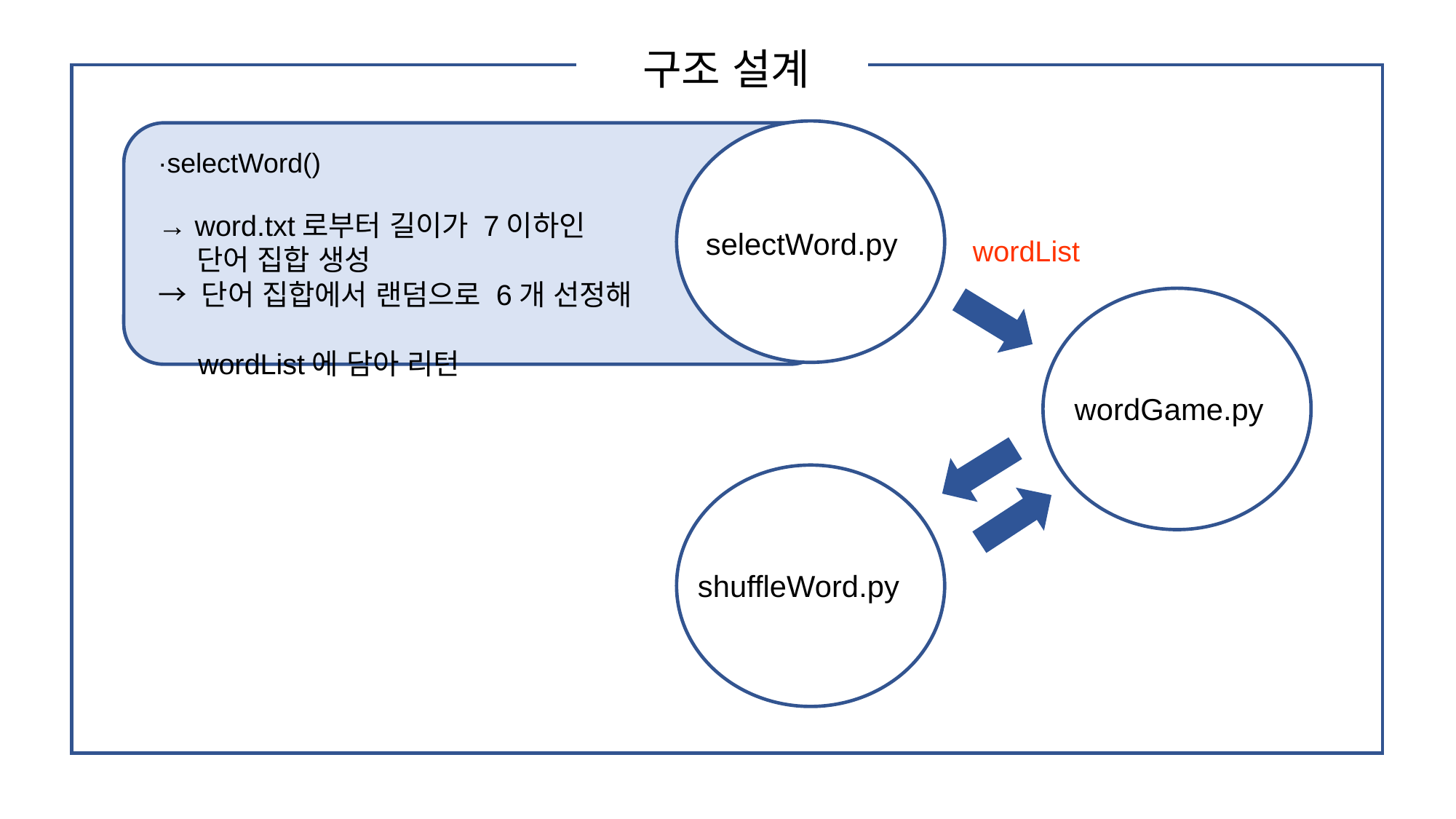

구조 설계

·selectWord()

→ word.txt로부터 길이가 7이하인
    단어 집합 생성
→ 단어 집합에서 랜덤으로 6개 선정해
     wordList에 담아 리턴
selectWord.py
wordList

wordGame.py

shuffleWord.py